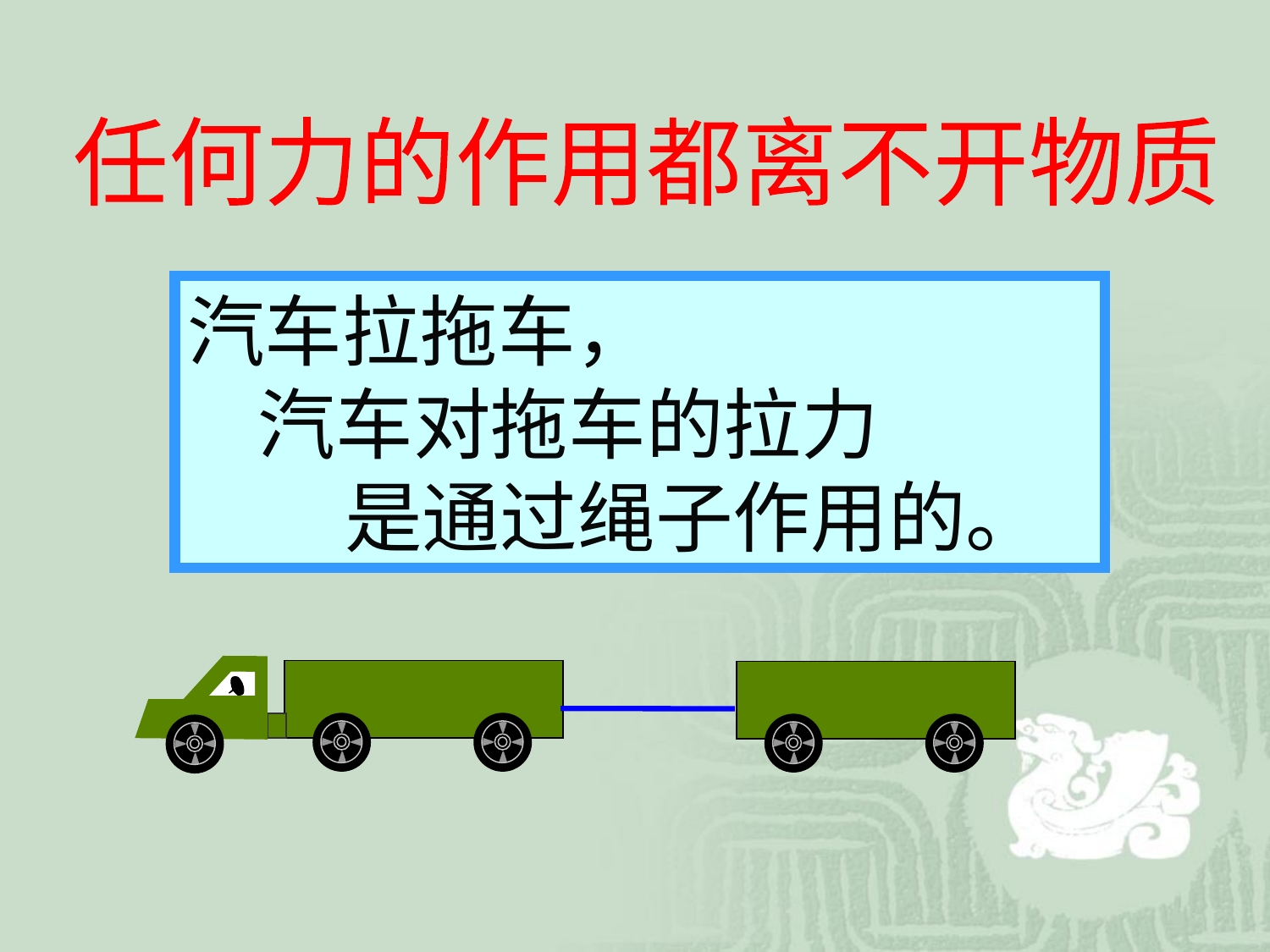

任何力的作用都离不开物质
汽车拉拖车，
   汽车对拖车的拉力
        是通过绳子作用的。